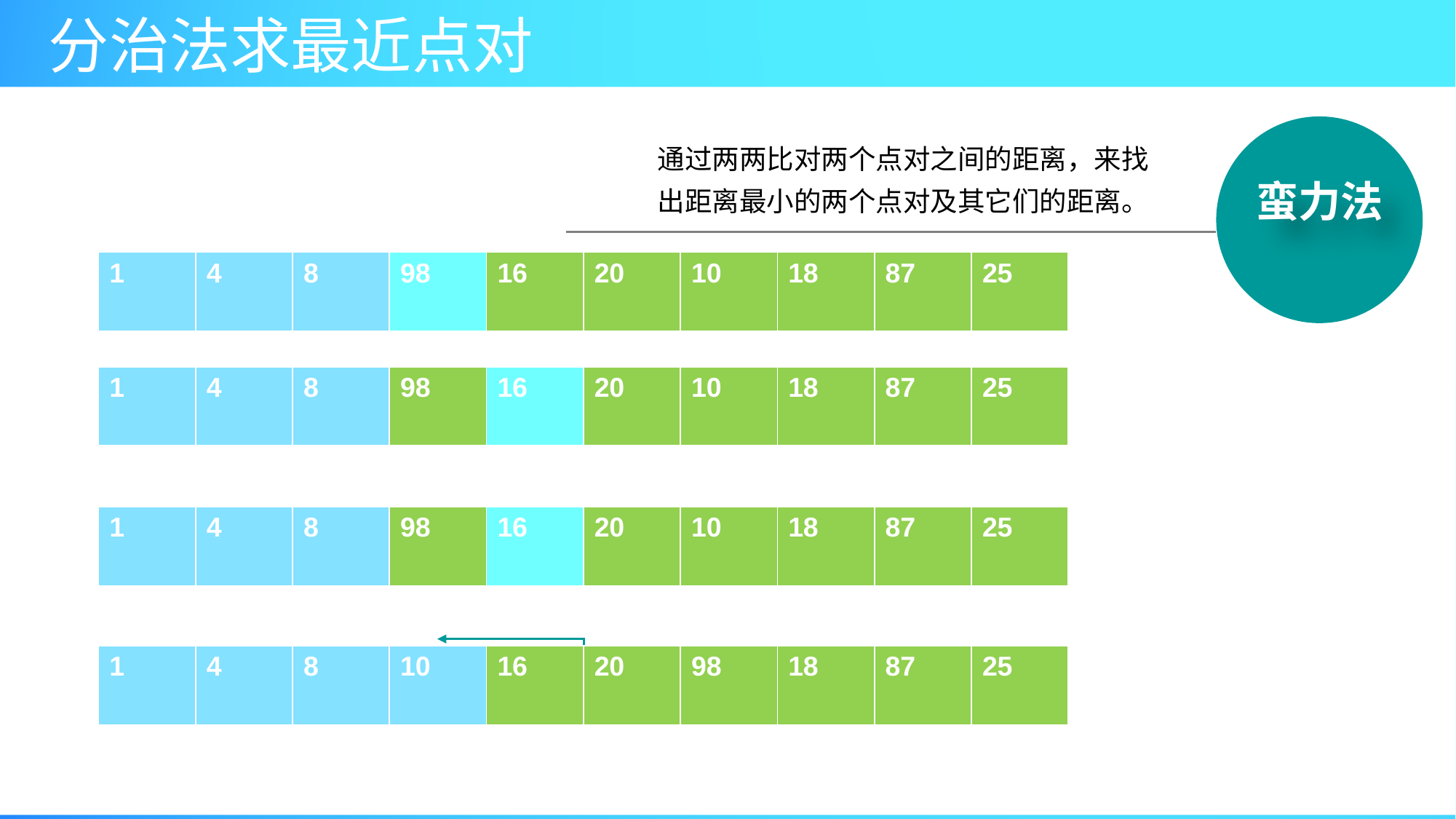

蛮力法
通过两两比对两个点对之间的距离，来找出距离最小的两个点对及其它们的距离。
| 1 | 4 | 8 | 98 | 16 | 20 | 10 | 18 | 87 | 25 |
| --- | --- | --- | --- | --- | --- | --- | --- | --- | --- |
| 1 | 4 | 8 | 98 | 16 | 20 | 10 | 18 | 87 | 25 |
| --- | --- | --- | --- | --- | --- | --- | --- | --- | --- |
| 1 | 4 | 8 | 98 | 16 | 20 | 10 | 18 | 87 | 25 |
| --- | --- | --- | --- | --- | --- | --- | --- | --- | --- |
| 1 | 4 | 8 | 10 | 16 | 20 | 98 | 18 | 87 | 25 |
| --- | --- | --- | --- | --- | --- | --- | --- | --- | --- |
| 1 | 5 | 8 | 98 | 16 | 20 | 10 | 18 | 87 | 25 |
| --- | --- | --- | --- | --- | --- | --- | --- | --- | --- |